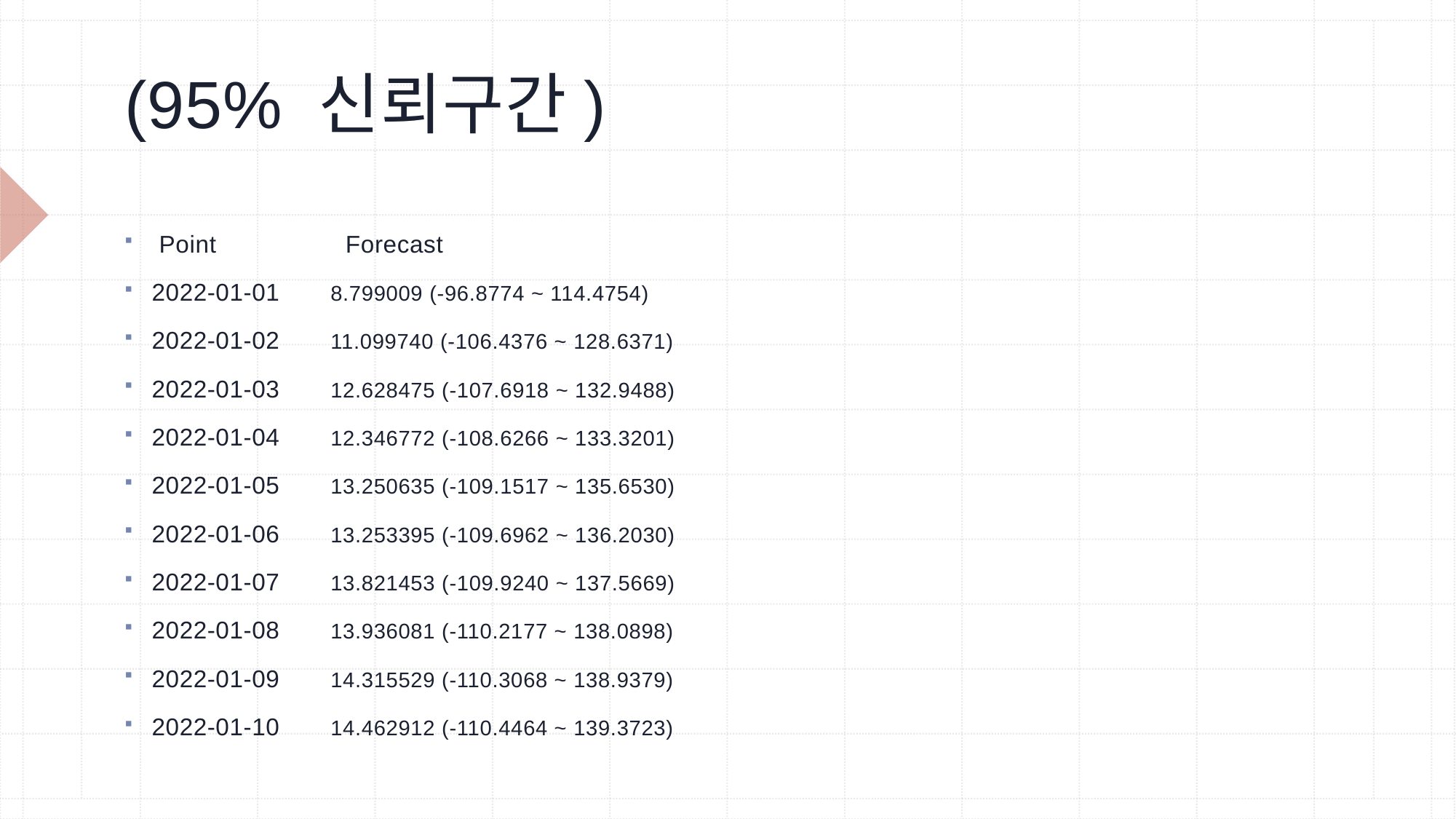

# (95% 신뢰구간)
 Point                  Forecast
2022-01-01       8.799009 (-96.8774 ~ 114.4754)
2022-01-02       11.099740 (-106.4376 ~ 128.6371)
2022-01-03       12.628475 (-107.6918 ~ 132.9488)
2022-01-04       12.346772 (-108.6266 ~ 133.3201)
2022-01-05       13.250635 (-109.1517 ~ 135.6530)
2022-01-06       13.253395 (-109.6962 ~ 136.2030)
2022-01-07       13.821453 (-109.9240 ~ 137.5669)
2022-01-08       13.936081 (-110.2177 ~ 138.0898)
2022-01-09       14.315529 (-110.3068 ~ 138.9379)
2022-01-10       14.462912 (-110.4464 ~ 139.3723)